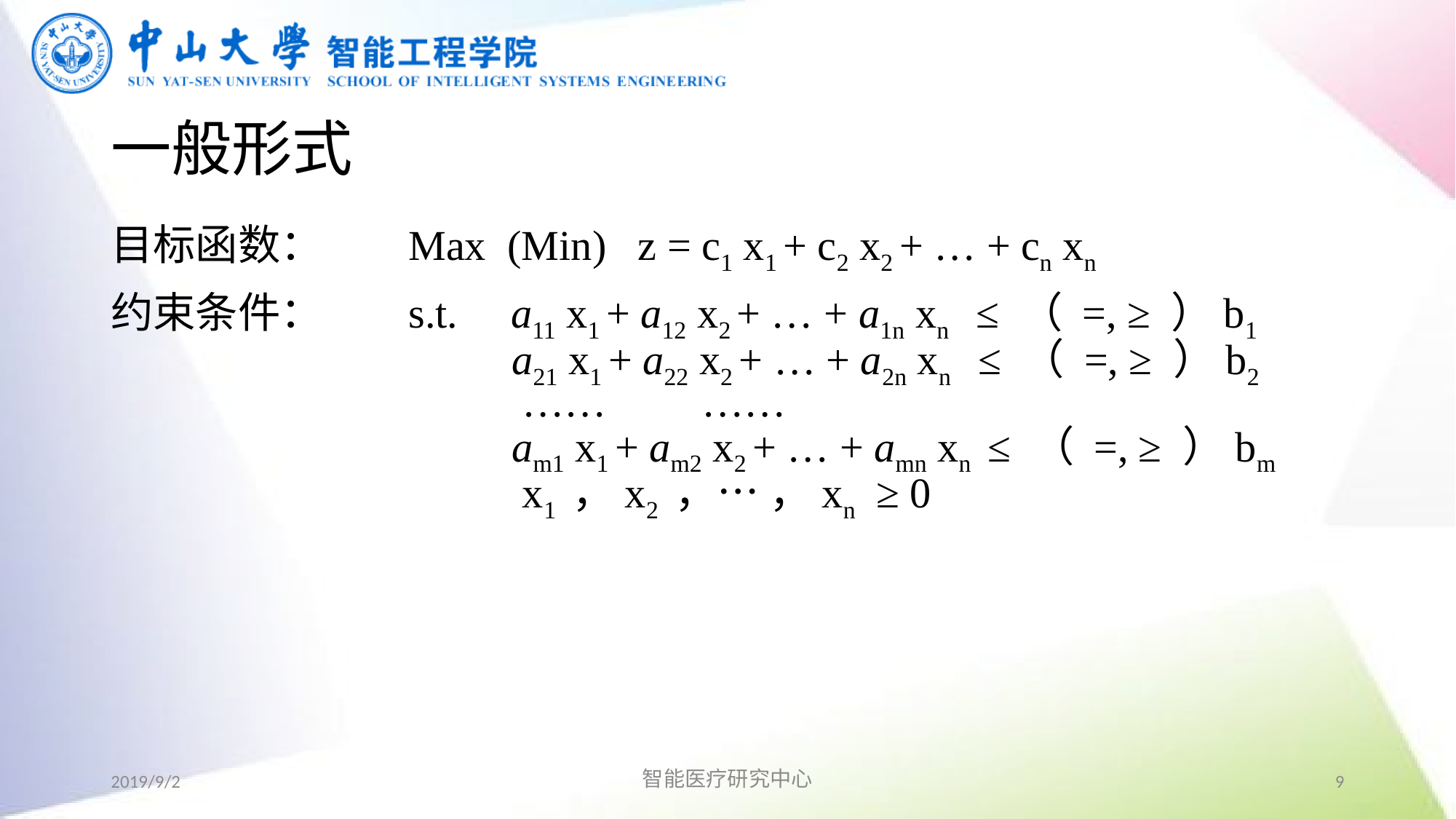

# 一般形式
目标函数：        Max  (Min)   z = c1 x1 + c2 x2 + … + cn xn
约束条件：        s.t.     a11 x1 + a12 x2 + … + a1n xn   ≤ （ =, ≥ ）b1
                                      a21 x1 + a22 x2 + … + a2n xn   ≤ （ =, ≥ ）b2
                                       ……         ……
                                      am1 x1 + am2 x2 + … + amn xn  ≤ （ =, ≥ ）bm
                                       x1 ，x2 ，… ，xn  ≥ 0

2019/9/2
智能医疗研究中心
9